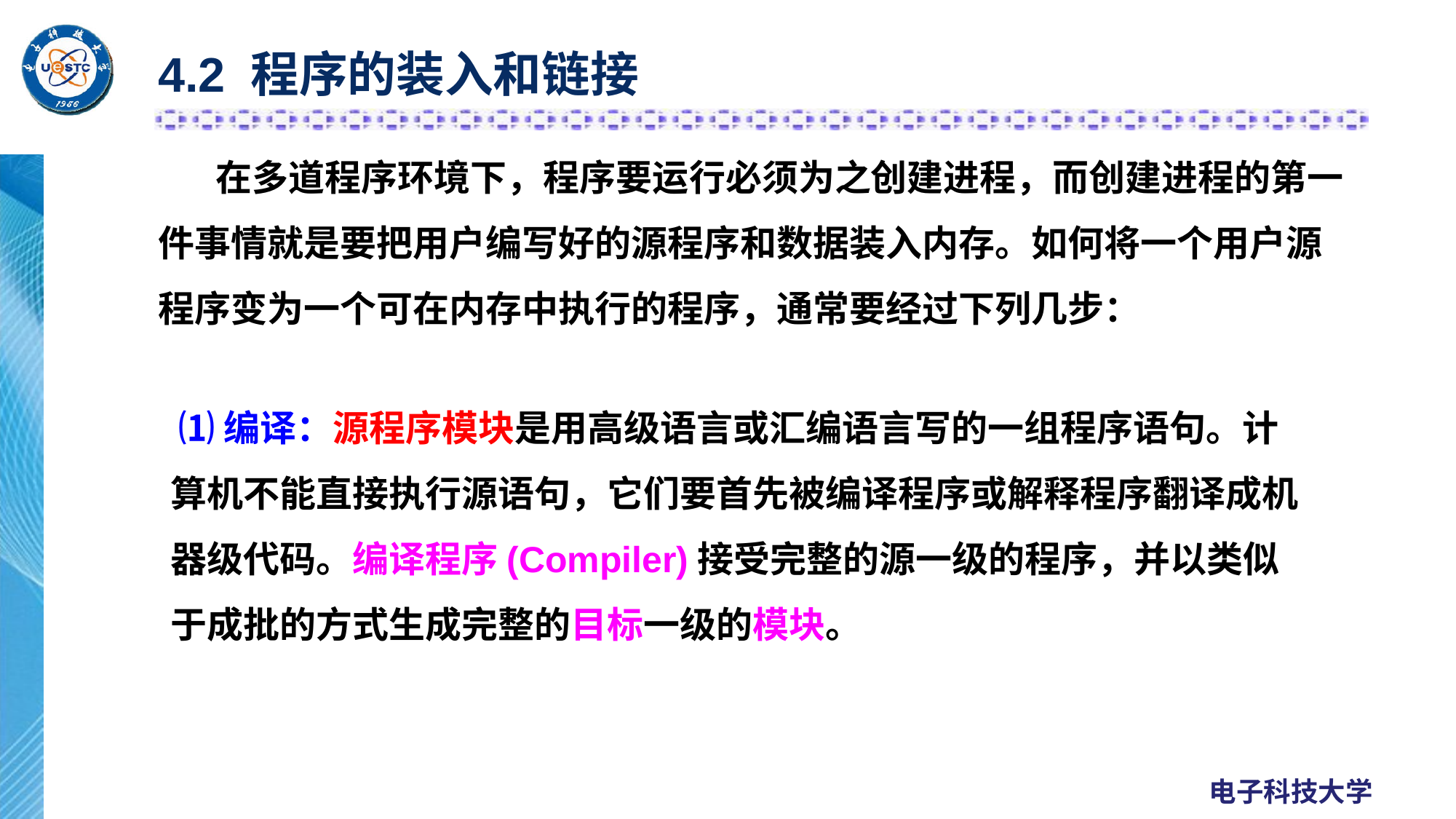

4.2 程序的装入和链接
      在多道程序环境下，程序要运行必须为之创建进程，而创建进程的第一件事情就是要把用户编写好的源程序和数据装入内存。如何将一个用户源程序变为一个可在内存中执行的程序，通常要经过下列几步：
 ⑴编译：源程序模块是用高级语言或汇编语言写的一组程序语句。计算机不能直接执行源语句，它们要首先被编译程序或解释程序翻译成机器级代码。编译程序(Compiler)接受完整的源一级的程序，并以类似于成批的方式生成完整的目标一级的模块。